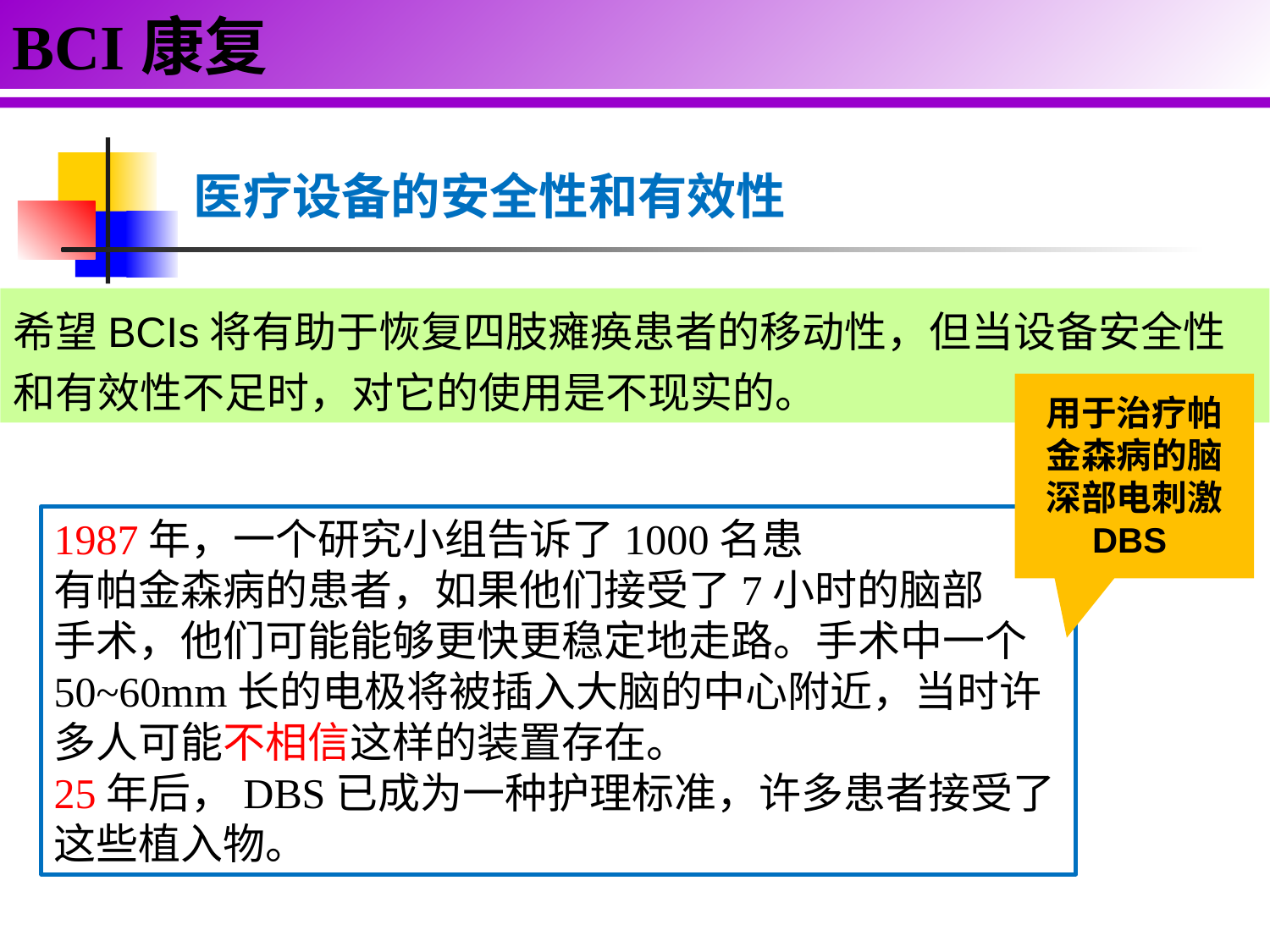

BCI康复

医疗设备的安全性和有效性
希望BCIs将有助于恢复四肢瘫痪患者的移动性，但当设备安全性和有效性不足时，对它的使用是不现实的。

用于治疗帕金森病的脑深部电刺激
DBS
1987年，一个研究小组告诉了1000名患
有帕金森病的患者，如果他们接受了7小时的脑部
手术，他们可能能够更快更稳定地走路。手术中一个50~60mm长的电极将被插入大脑的中心附近，当时许多人可能不相信这样的装置存在。
25年后，DBS已成为一种护理标准，许多患者接受了这些植入物。